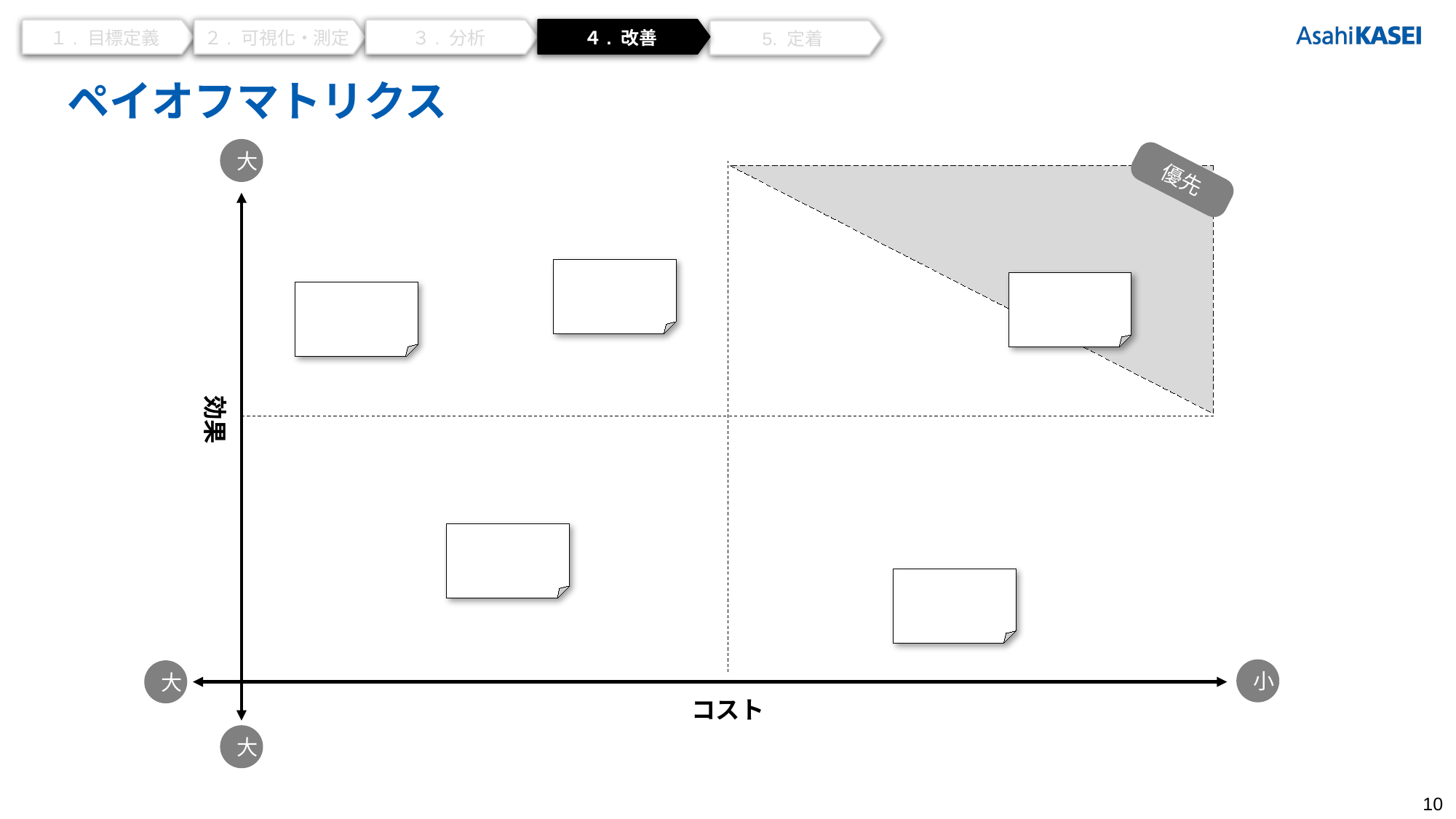

１. 目標定義
２. 可視化・測定
３. 分析
４. 改善
5. 定着
# ペイオフマトリクス
大
優先

効果

小
大
コスト
大
10